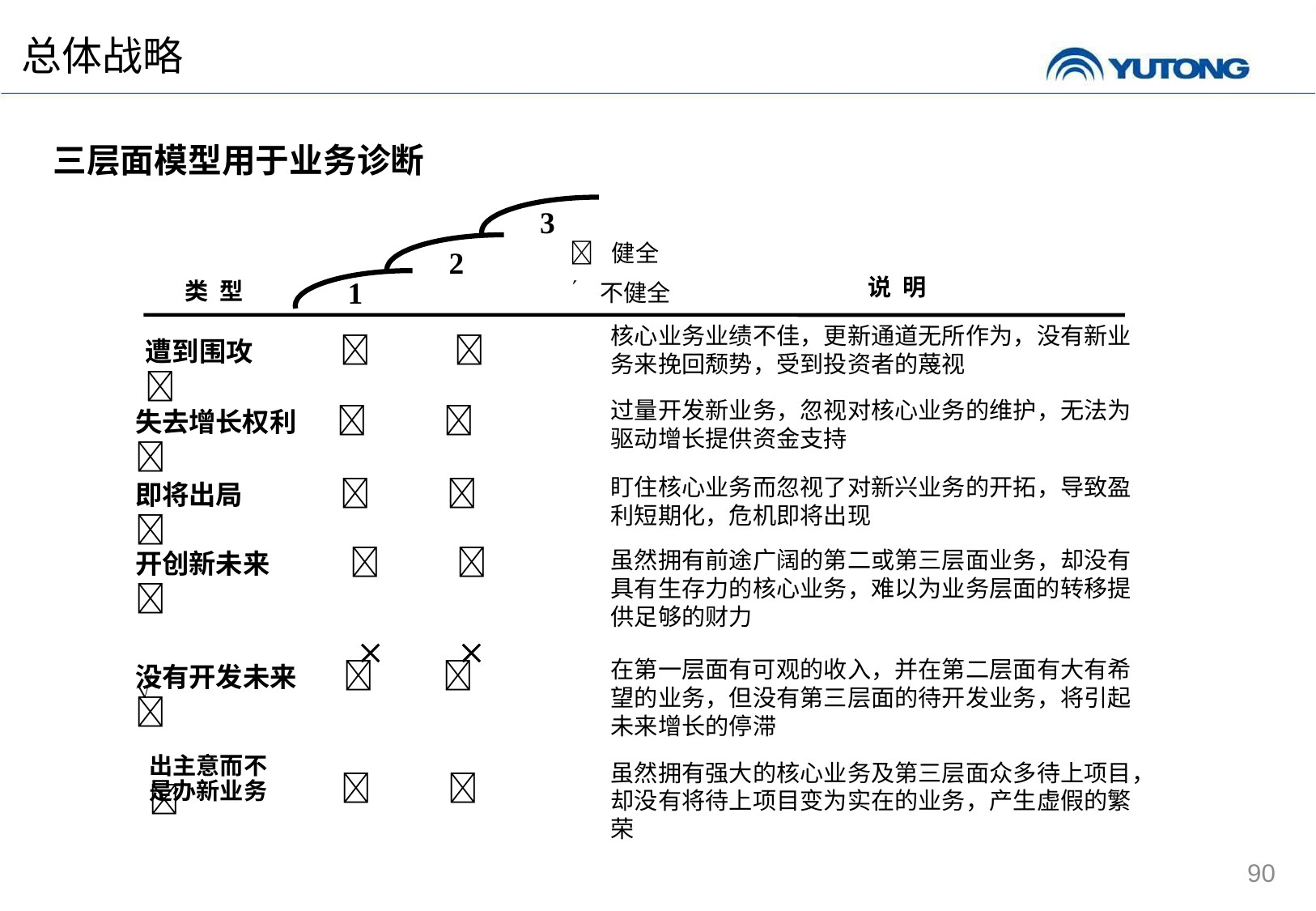

总体战略
三层面模型用于业务诊断

3
√  健全
 不健全
2
说  明
1
类  型

核心业务业绩不佳，更新通道无所作为，没有新业务来挽回颓势，受到投资者的蔑视
遭到围攻             ×           ×         ×
过量开发新业务，忽视对核心业务的维护，无法为驱动增长提供资金支持
失去增长权利      ×          √         √
盯住核心业务而忽视了对新兴业务的开拓，导致盈利短期化，危机即将出现
即将出局             √          ×         ×
开创新未来            ×          √         ×
                             ×          ×        √
虽然拥有前途广阔的第二或第三层面业务，却没有具有生存力的核心业务，难以为业务层面的转移提供足够的财力
在第一层面有可观的收入，并在第二层面有大有希望的业务，但没有第三层面的待开发业务，将引起未来增长的停滞
没有开发未来       √         √         ×
虽然拥有强大的核心业务及第三层面众多待上项目，却没有将待上项目变为实在的业务，产生虚假的繁荣
出主意而不
是办新业务           √          ×        √
90